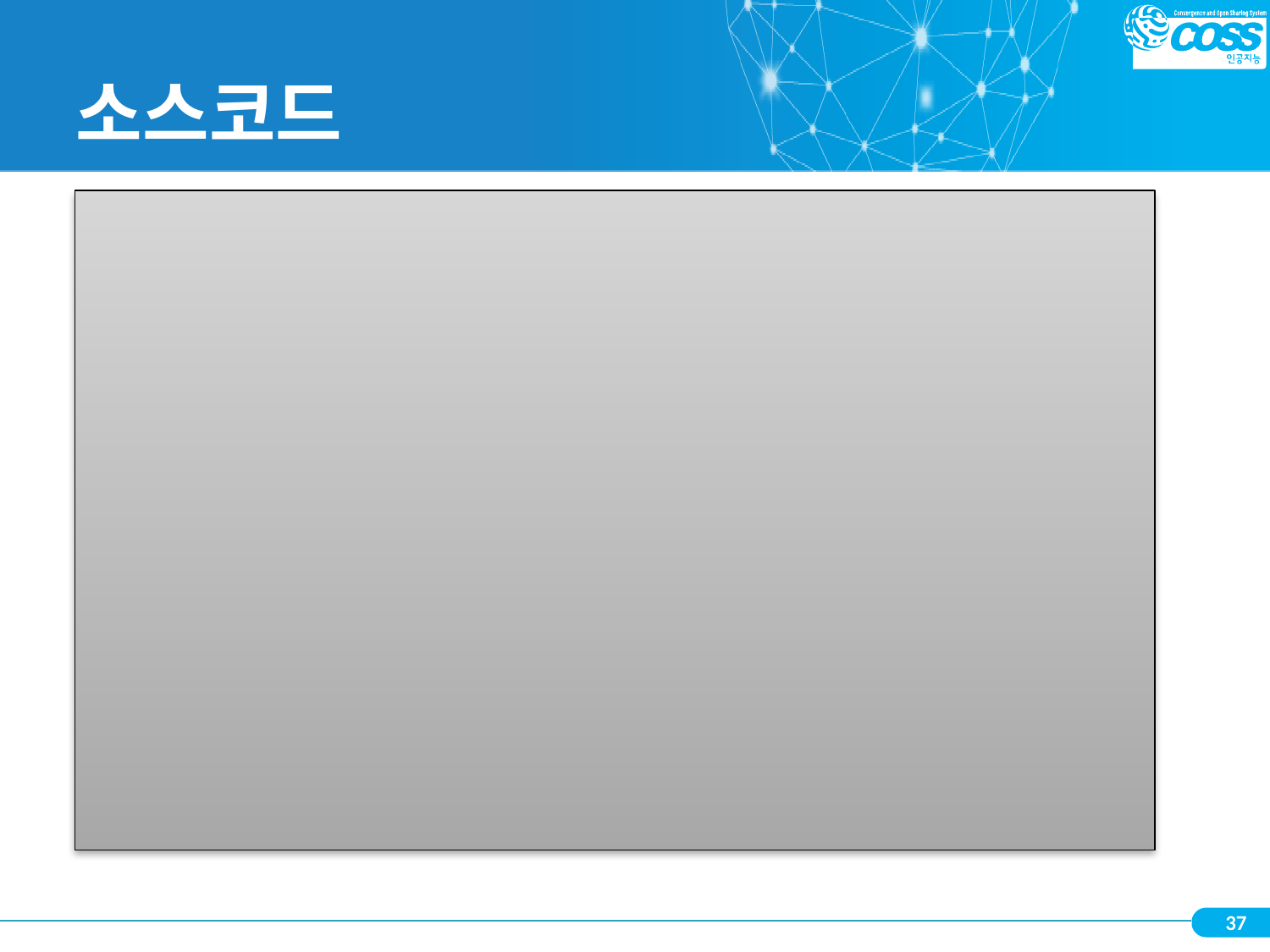

# 소스코드

num1 = int(input("정수 입력: "))
num2 = int(input("정수 입력: "))
if num1 > num2 :
    upper = num1
    lower = num2
else :
    upper = num2
    lower = num1
for i in range(upper, lower-1, -1) :
    print(i)